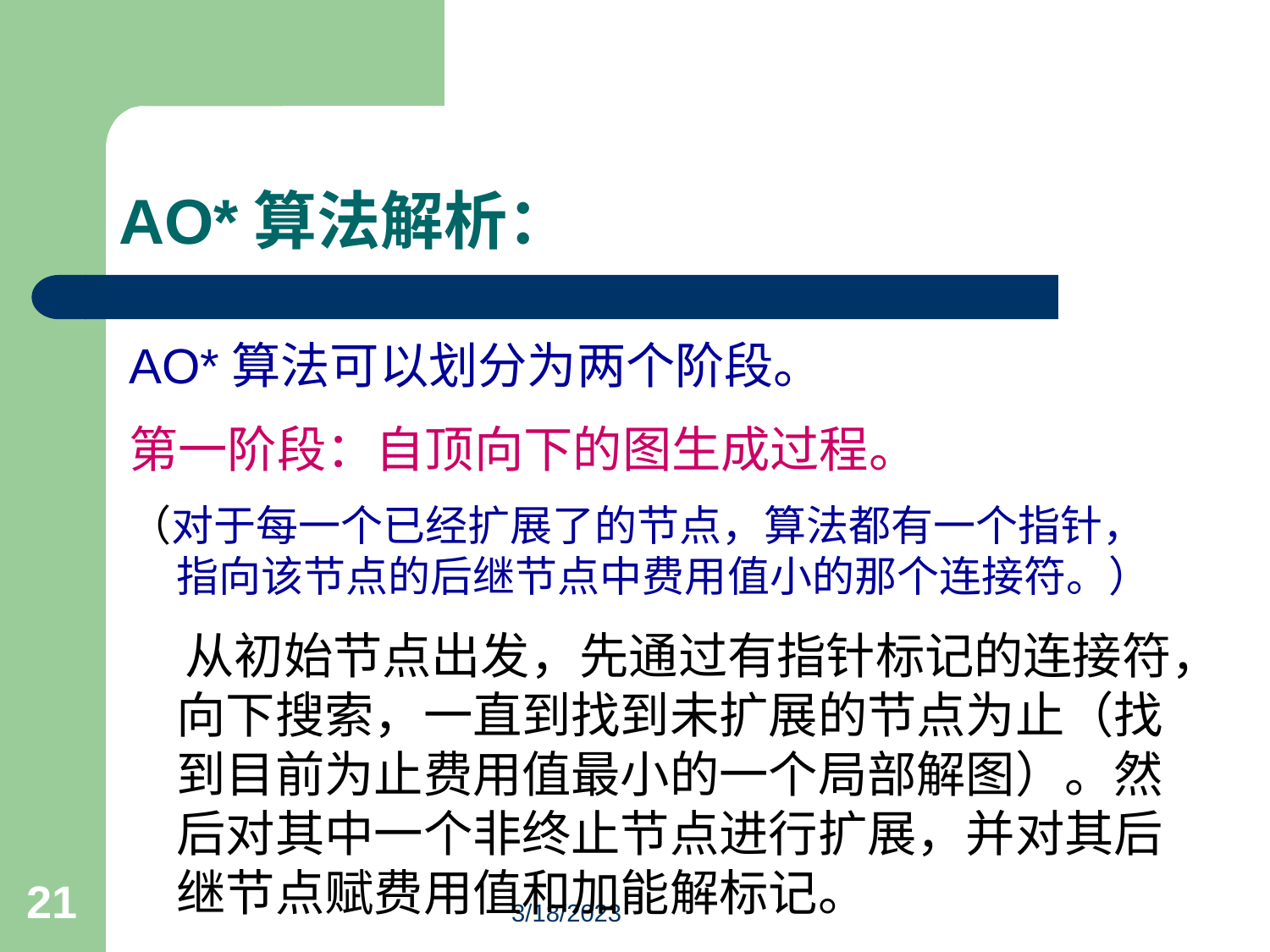

# AO*算法解析：
AO*算法可以划分为两个阶段。
第一阶段：自顶向下的图生成过程。
（对于每一个已经扩展了的节点，算法都有一个指针，指向该节点的后继节点中费用值小的那个连接符。）
    从初始节点出发，先通过有指针标记的连接符，向下搜索，一直到找到未扩展的节点为止（找到目前为止费用值最小的一个局部解图）。然后对其中一个非终止节点进行扩展，并对其后继节点赋费用值和加能解标记。
21
3/18/2023